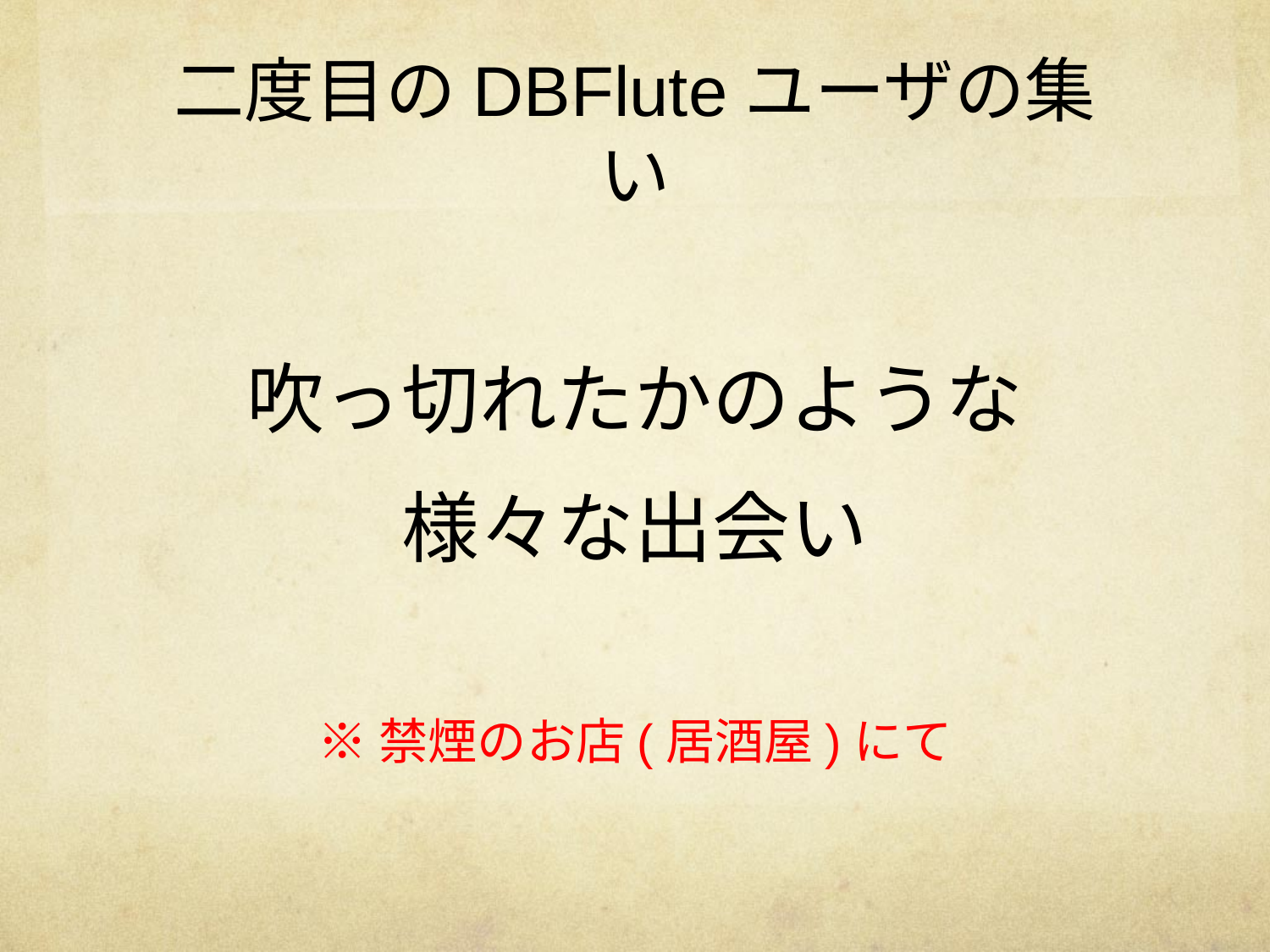

# 二度目のDBFluteユーザの集い

吹っ切れたかのような
様々な出会い

※禁煙のお店(居酒屋)にて